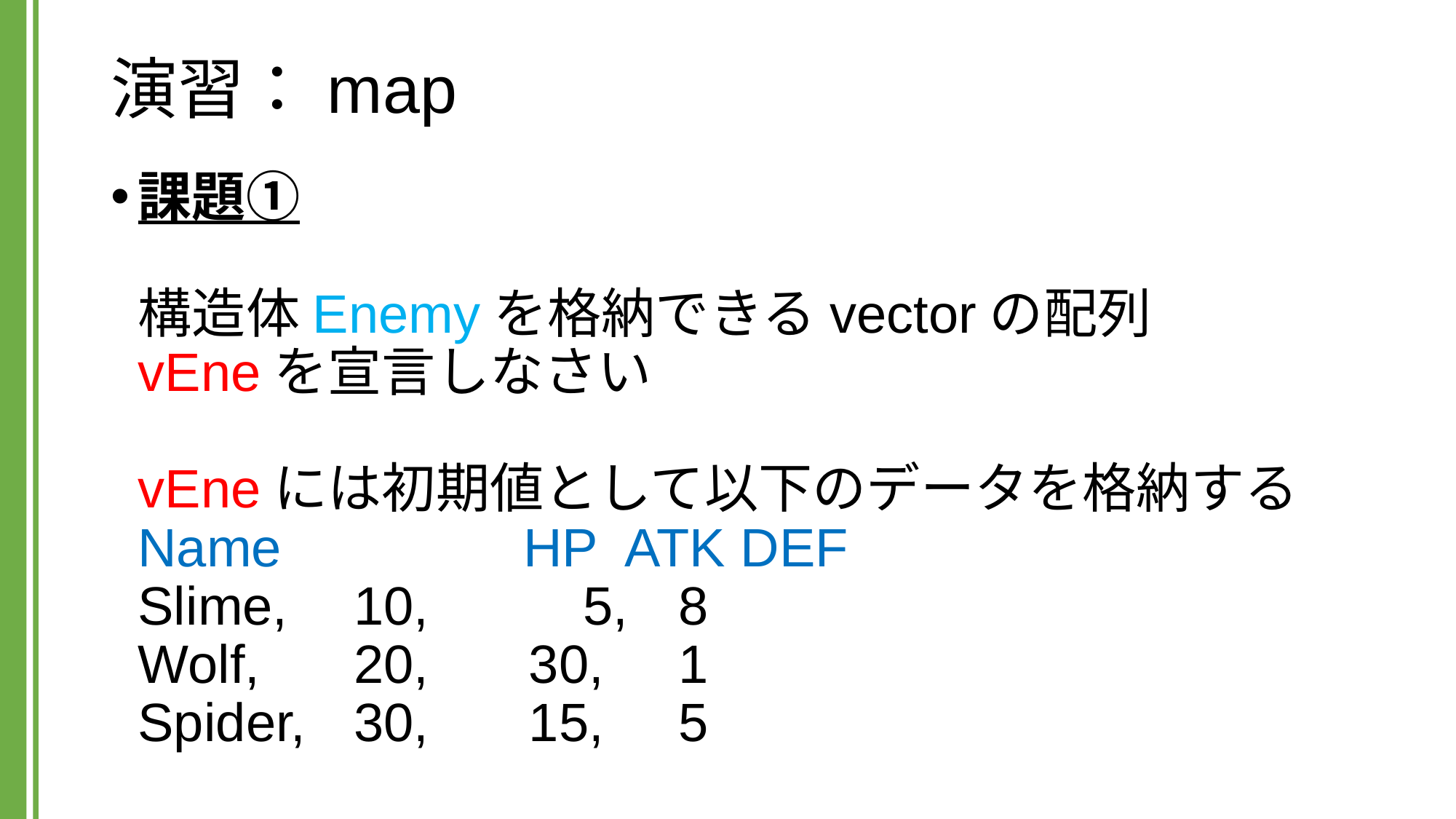

# 演習：map
課題①
構造体Enemyを格納できるvectorの配列
vEneを宣言しなさい
vEneには初期値として以下のデータを格納する
Name　　　　HP  ATK DEF
Slime,	10,	　　5,	8
Wolf, 	20,	　30,	1
Spider,	30,	　15,	5